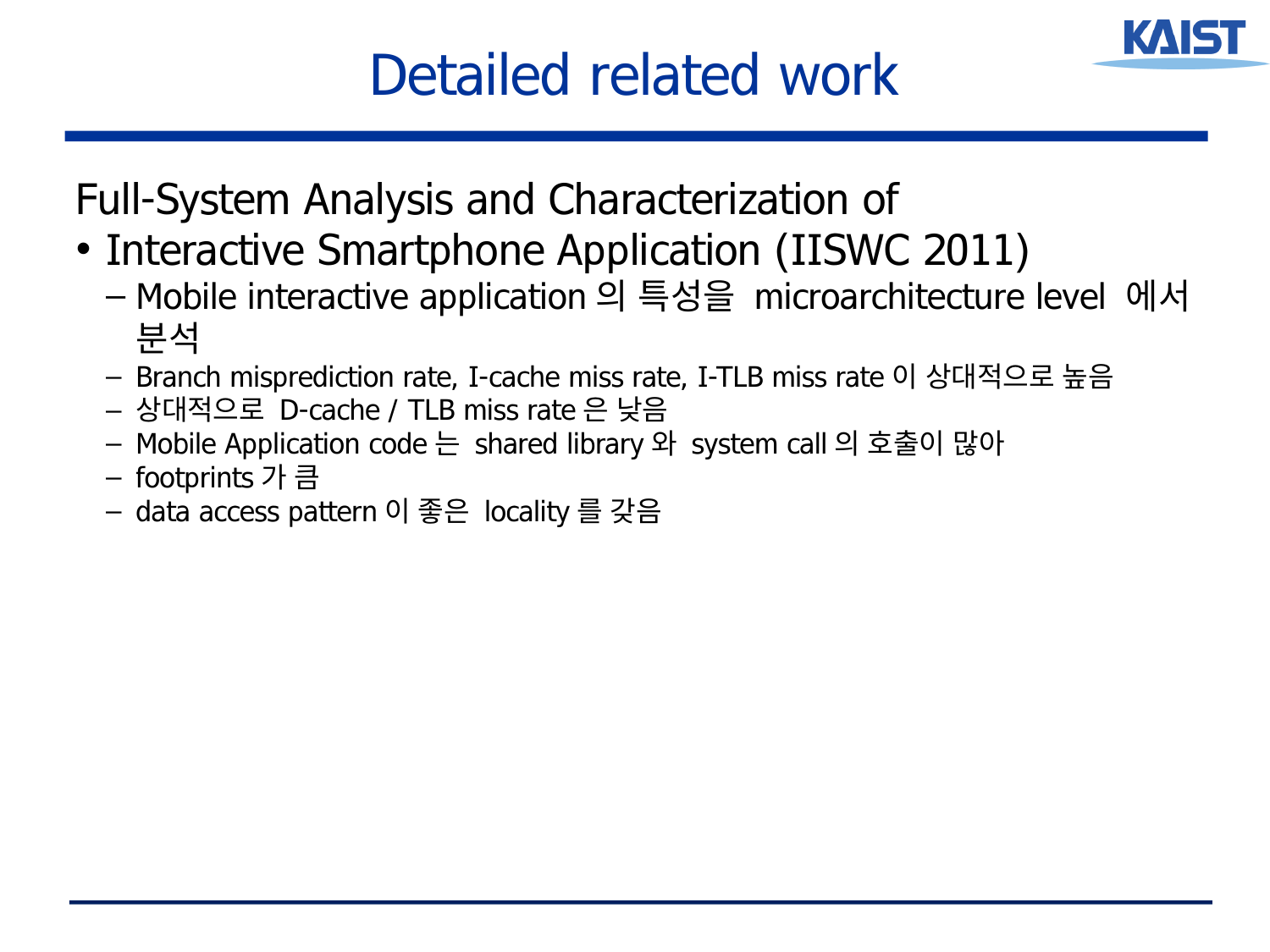

18
Detailed related work
Full-System Analysis and Characterization of
Interactive Smartphone Application (IISWC 2011)
Mobile interactive application의 특성을 microarchitecture level 에서 분석
Branch misprediction rate, I-cache miss rate, I-TLB miss rate이 상대적으로 높음
상대적으로 D-cache / TLB miss rate은 낮음
Mobile Application code는 shared library와 system call의 호출이 많아
footprints가 큼
data access pattern이 좋은 locality를 갖음